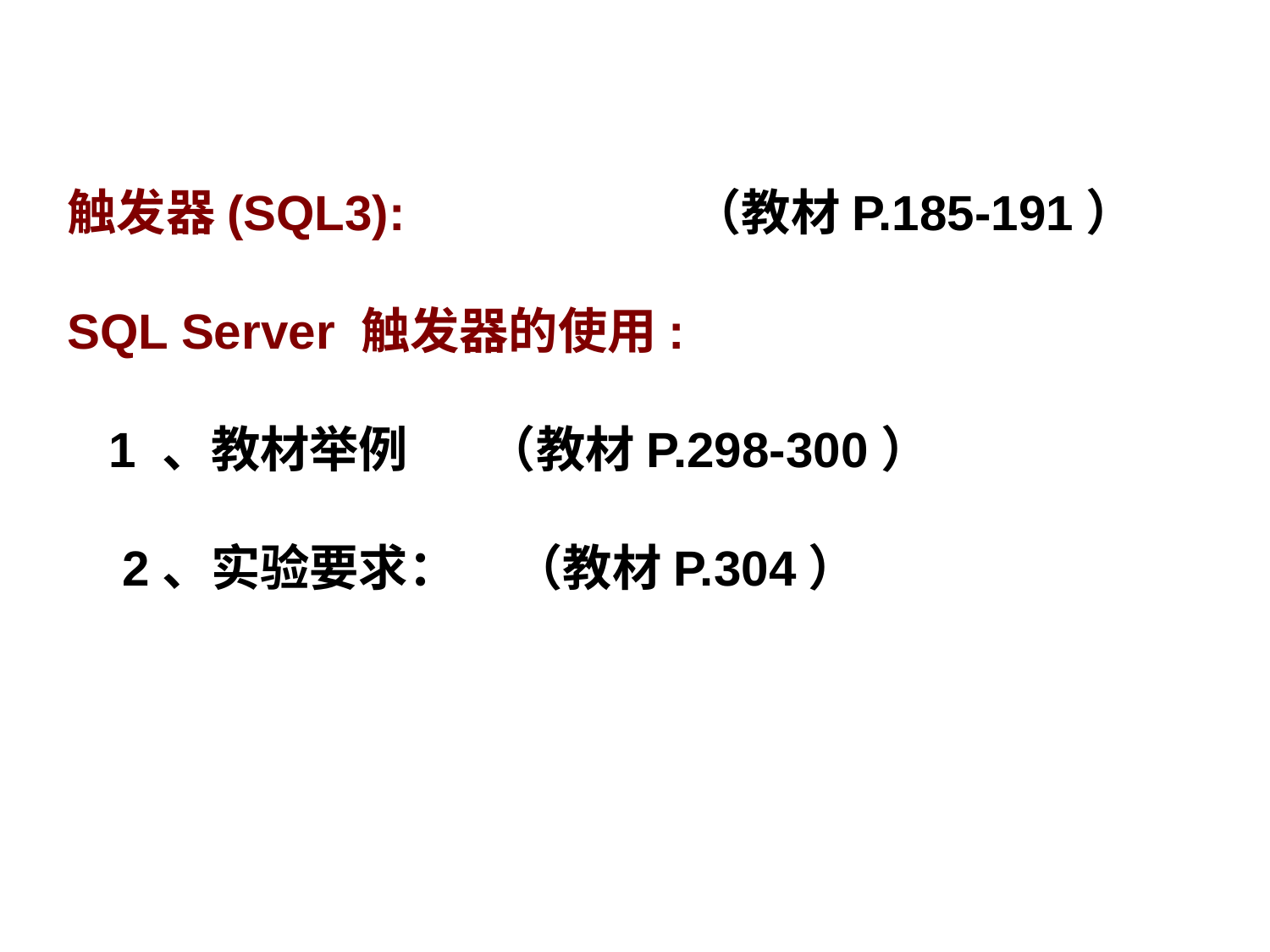

触发器(SQL3):                    （教材P.185-191）
SQL Server 触发器的使用:
   1 、教材举例       （教材P.298-300）
    2、实验要求：     （教材P.304）